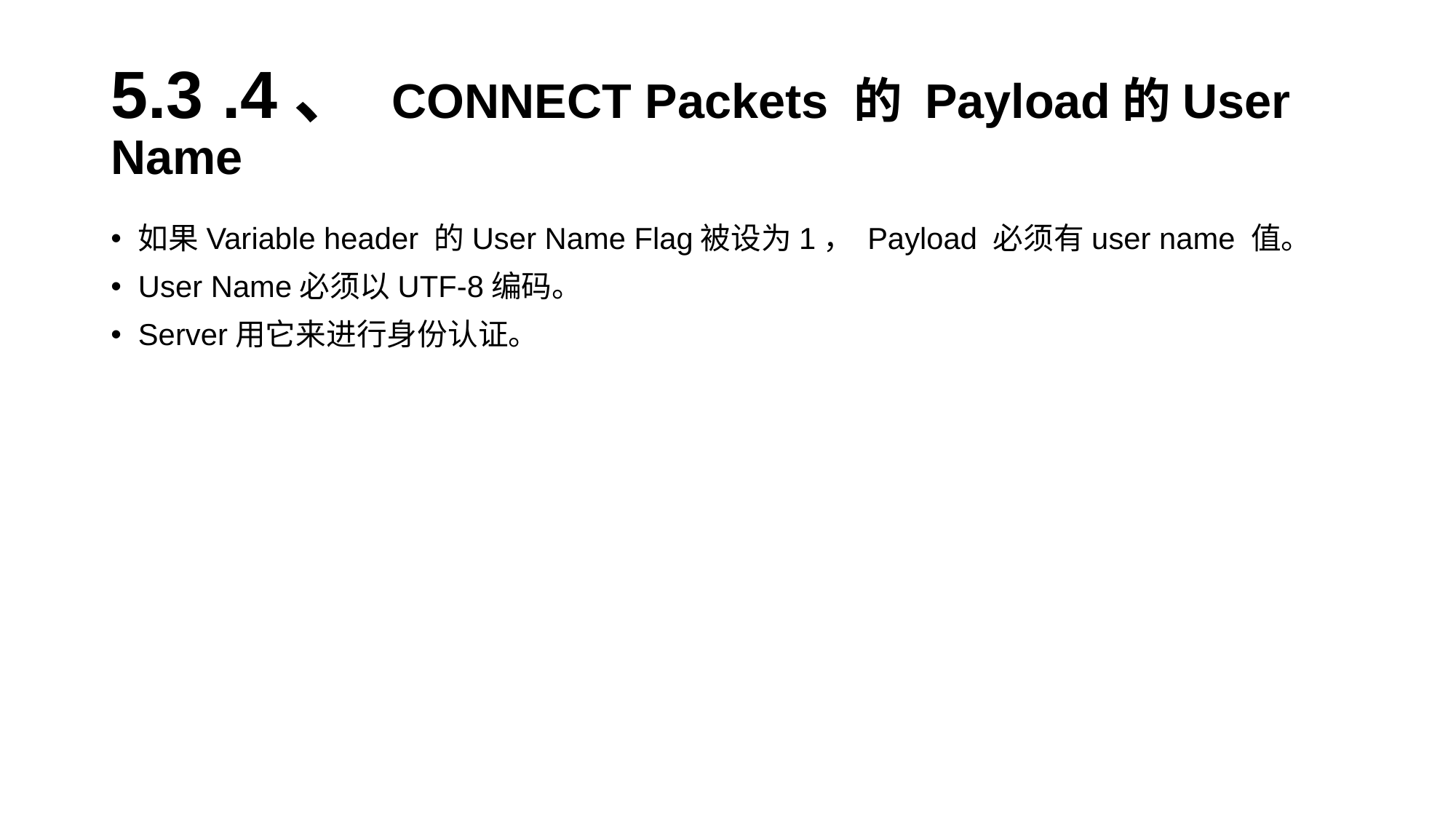

# 5.3 .4、 CONNECT Packets 的 Payload的User Name
如果Variable header 的User Name Flag被设为1， Payload 必须有user name 值。
User Name必须以UTF-8编码。
Server用它来进行身份认证。